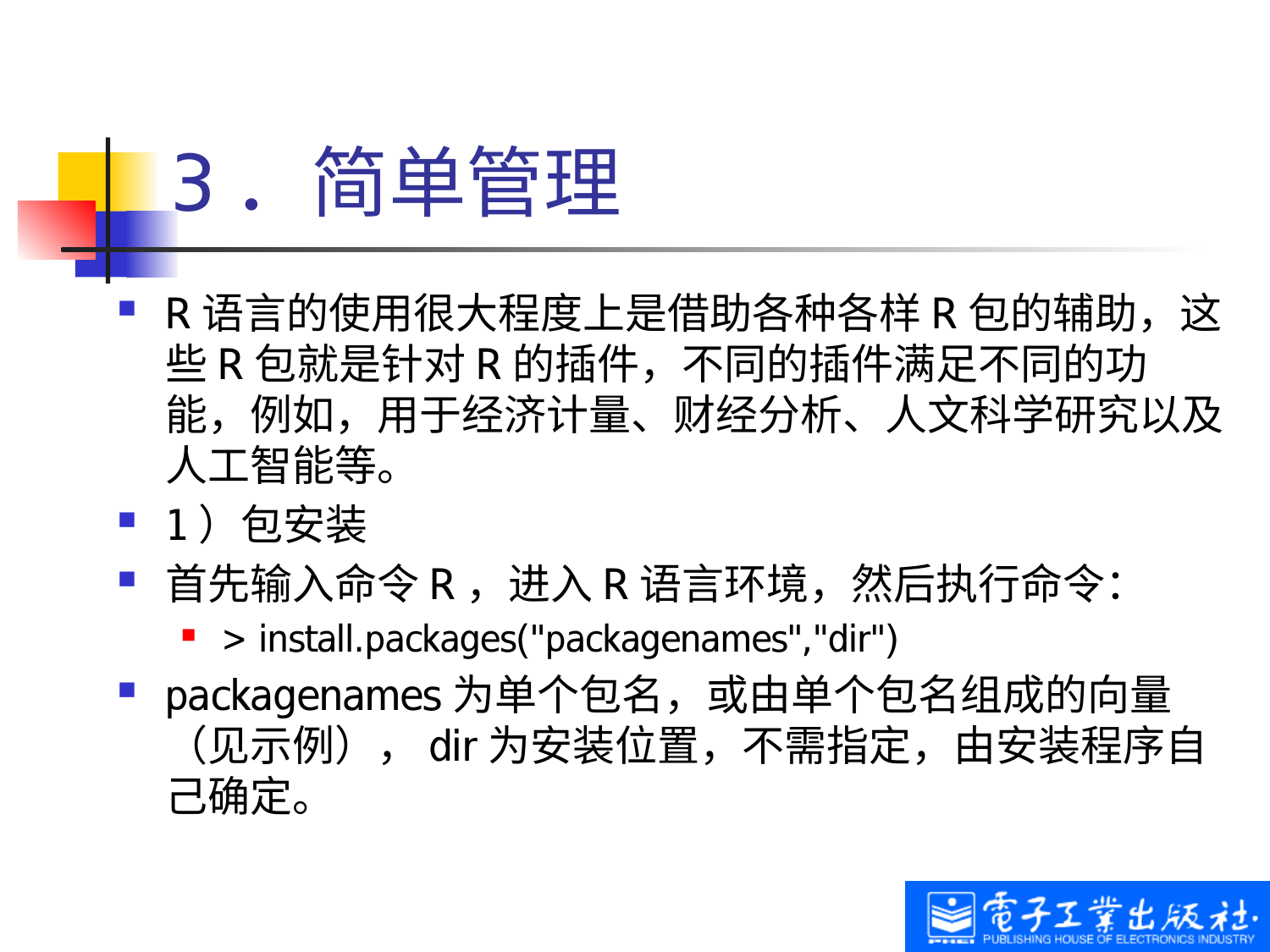

# 3．简单管理
R语言的使用很大程度上是借助各种各样R包的辅助，这些R包就是针对R的插件，不同的插件满足不同的功能，例如，用于经济计量、财经分析、人文科学研究以及人工智能等。
1）包安装
首先输入命令R，进入R语言环境，然后执行命令：
> install.packages("packagenames","dir")
packagenames为单个包名，或由单个包名组成的向量（见示例），dir为安装位置，不需指定，由安装程序自己确定。